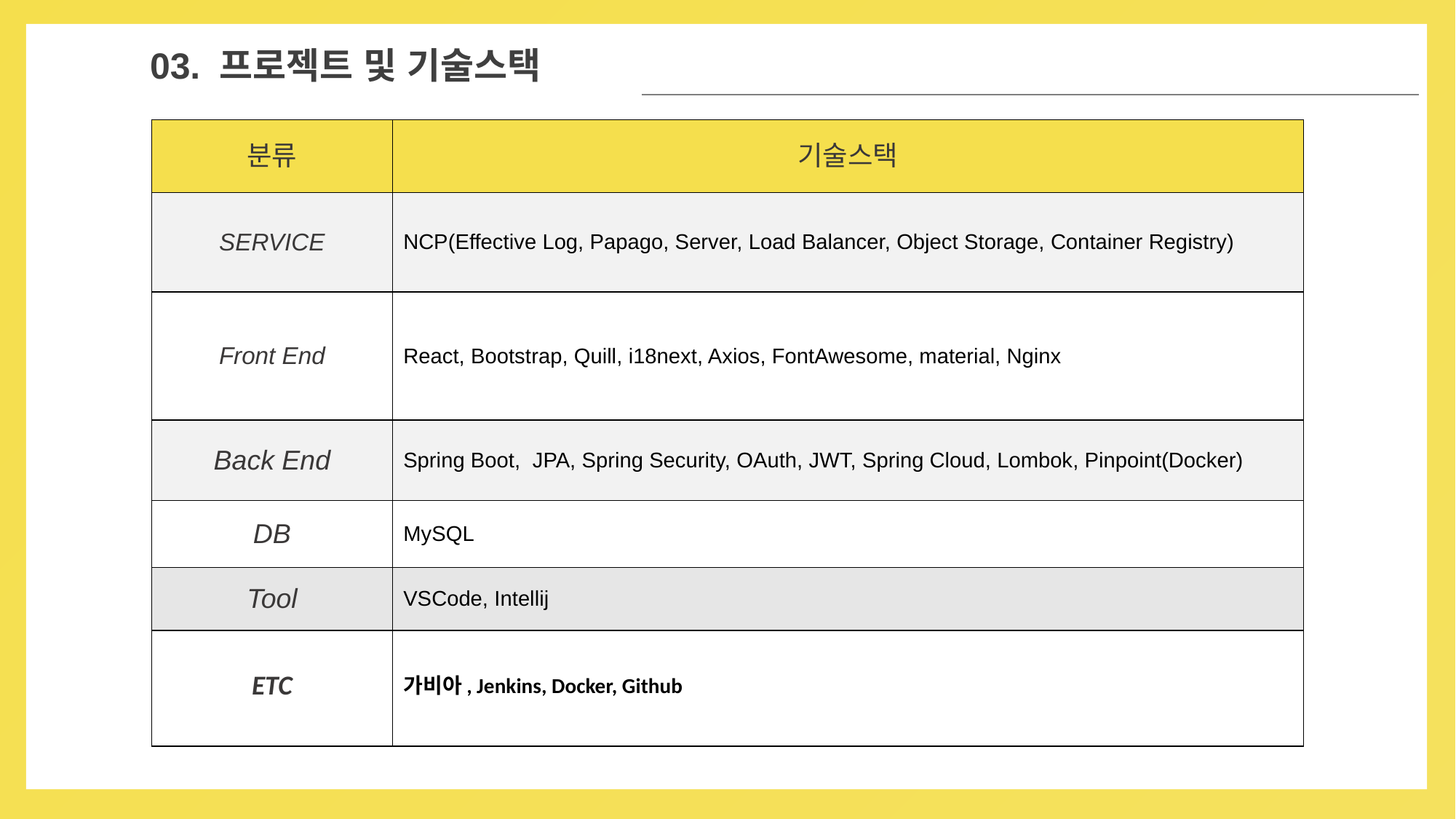

02

03. 프로젝트 및 기술스택
| 분류 | 기술스택 |  |
| --- | --- | --- |
| SERVICE | NCP(Effective Log, Papago, Server, Load Balancer, Object Storage, Container Registry) |  |
| Front End | React, Bootstrap, Quill, i18next, Axios, FontAwesome, material, Nginx |  |
| Back End | Spring Boot, JPA, Spring Security, OAuth, JWT, Spring Cloud, Lombok, Pinpoint(Docker) |  |
| DB | MySQL |  |
| Tool | VSCode, Intellij |  |
| ETC | 가비아, Jenkins, Docker, Github |  |